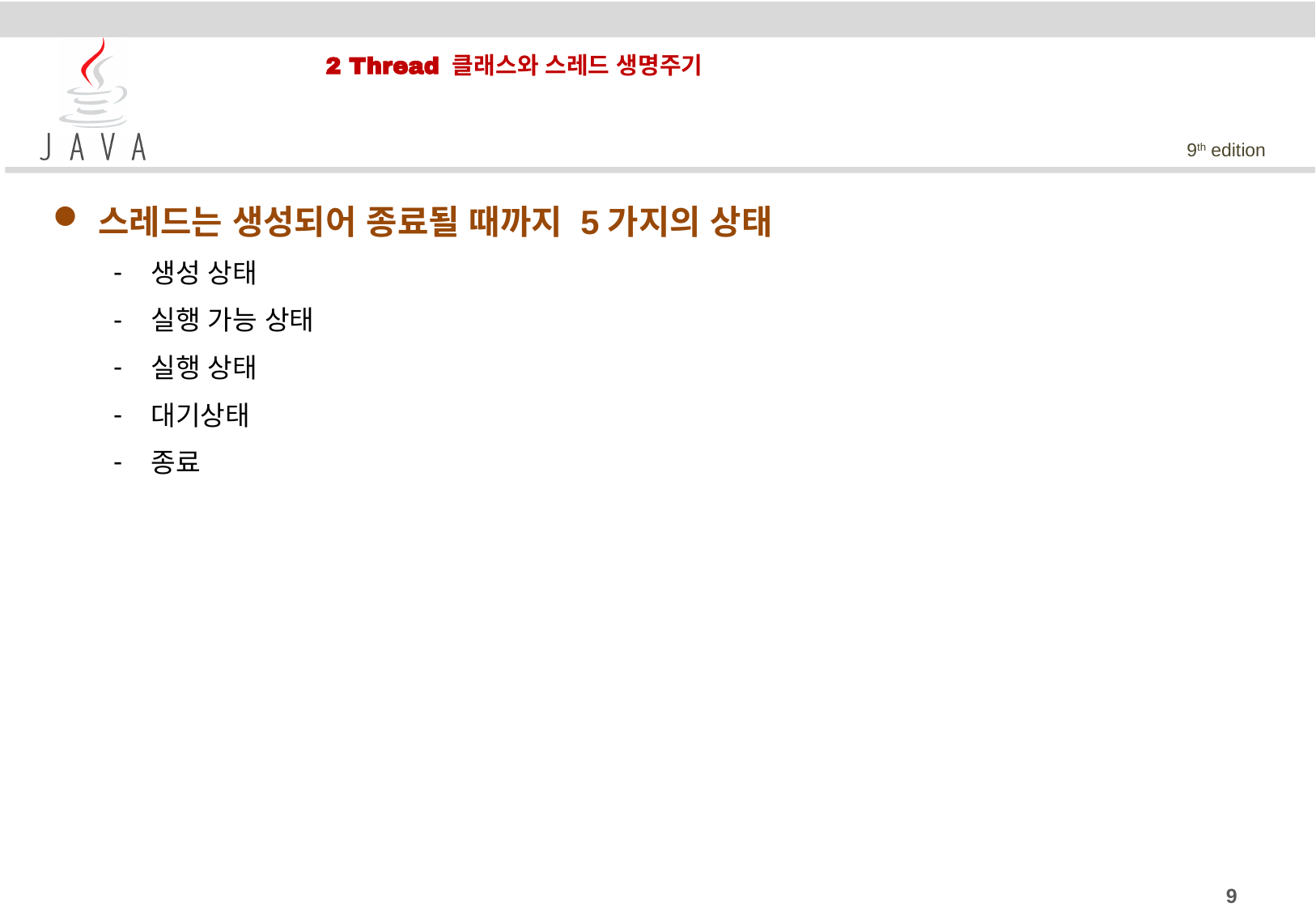

# 2 Thread 클래스와 스레드 생명주기

스레드는 생성되어 종료될 때까지 5가지의 상태
생성 상태
실행 가능 상태
실행 상태
대기상태
종료
9